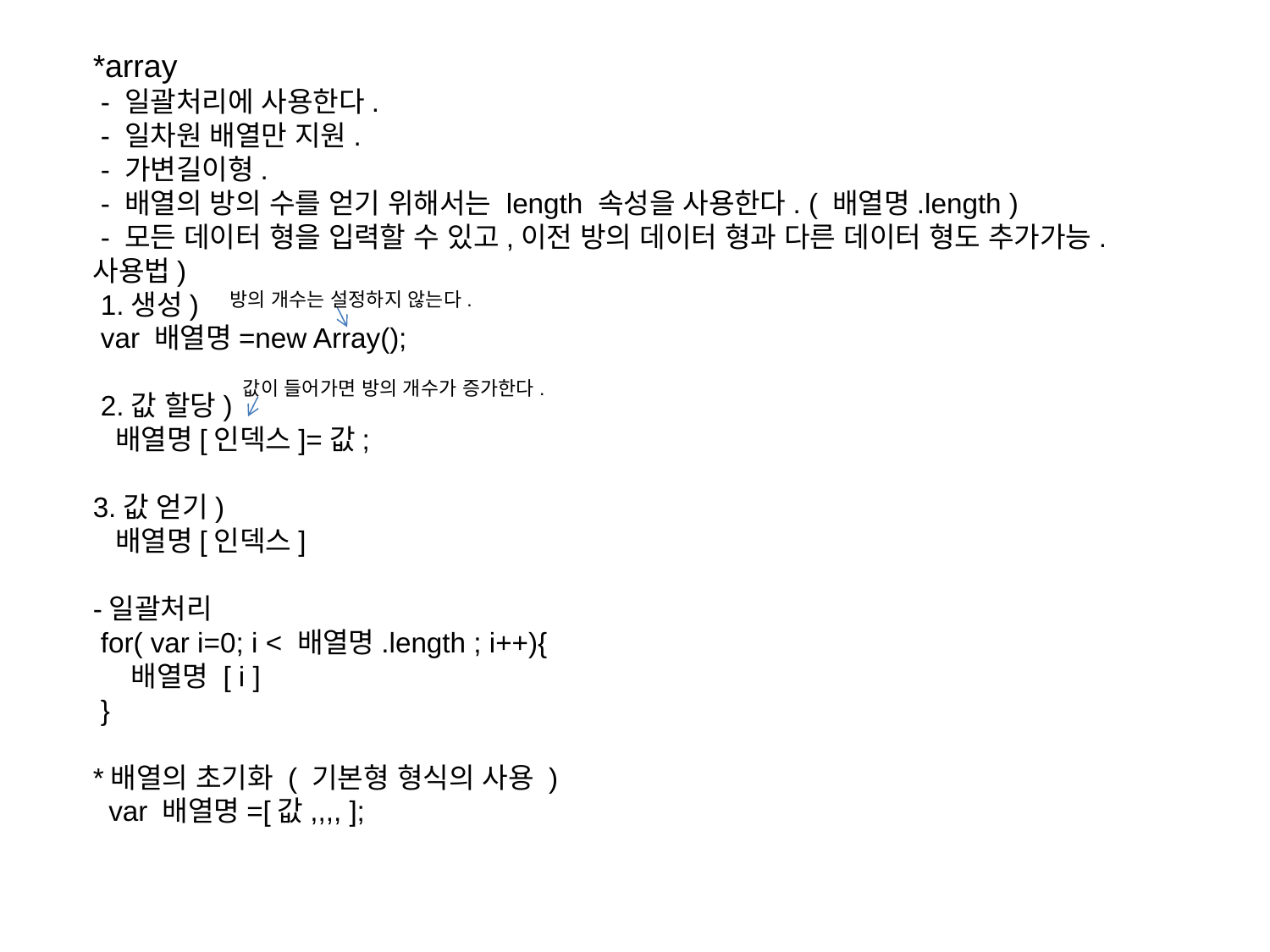

*array
 - 일괄처리에 사용한다.
 - 일차원 배열만 지원.
 - 가변길이형.
 - 배열의 방의 수를 얻기 위해서는 length 속성을 사용한다. ( 배열명.length )
 - 모든 데이터 형을 입력할 수 있고,이전 방의 데이터 형과 다른 데이터 형도 추가가능.
사용법)
 1.생성)
 var 배열명=new Array();

 2.값 할당)
  배열명[인덱스]=값;

3.값 얻기)
  배열명[인덱스]

-일괄처리
 for( var i=0; i < 배열명.length ; i++){
    배열명 [ i ]
 }

*배열의 초기화 ( 기본형 형식의 사용 )
  var 배열명=[값,,,, ];

방의 개수는 설정하지 않는다.
값이 들어가면 방의 개수가 증가한다.